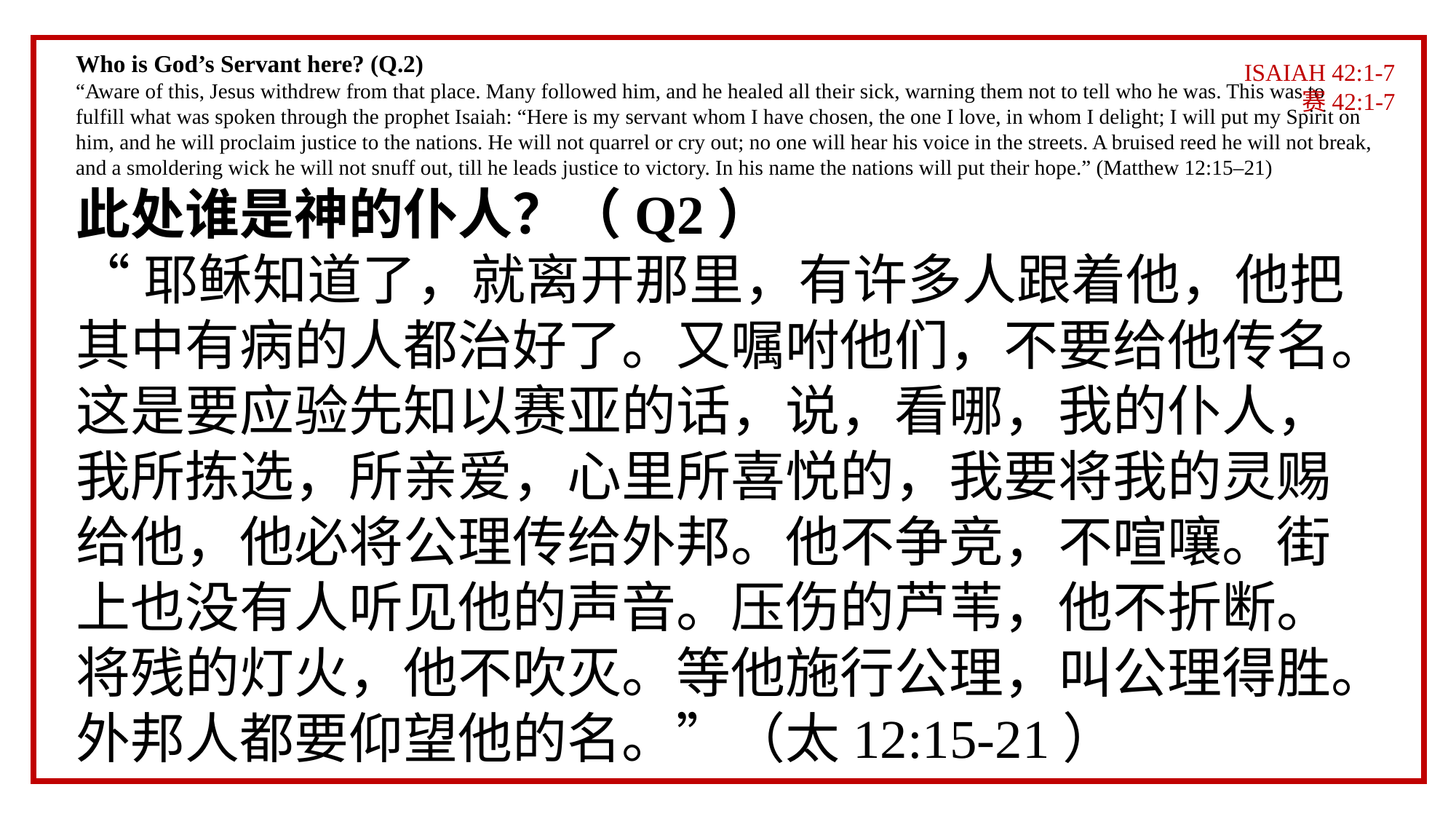

Who is God’s Servant here? (Q.2)
“Aware of this, Jesus withdrew from that place. Many followed him, and he healed all their sick, warning them not to tell who he was. This was to fulfill what was spoken through the prophet Isaiah: “Here is my servant whom I have chosen, the one I love, in whom I delight; I will put my Spirit on him, and he will proclaim justice to the nations. He will not quarrel or cry out; no one will hear his voice in the streets. A bruised reed he will not break, and a smoldering wick he will not snuff out, till he leads justice to victory. In his name the nations will put their hope.” (Matthew 12:15–21)
此处谁是神的仆人？（Q2）
“耶稣知道了，就离开那里，有许多人跟着他，他把其中有病的人都治好了。又嘱咐他们，不要给他传名。这是要应验先知以赛亚的话，说，看哪，我的仆人，我所拣选，所亲爱，心里所喜悦的，我要将我的灵赐给他，他必将公理传给外邦。他不争竞，不喧嚷。街上也没有人听见他的声音。压伤的芦苇，他不折断。将残的灯火，他不吹灭。等他施行公理，叫公理得胜。外邦人都要仰望他的名。”（太12:15-21）
ISAIAH 42:1-7
赛42:1-7